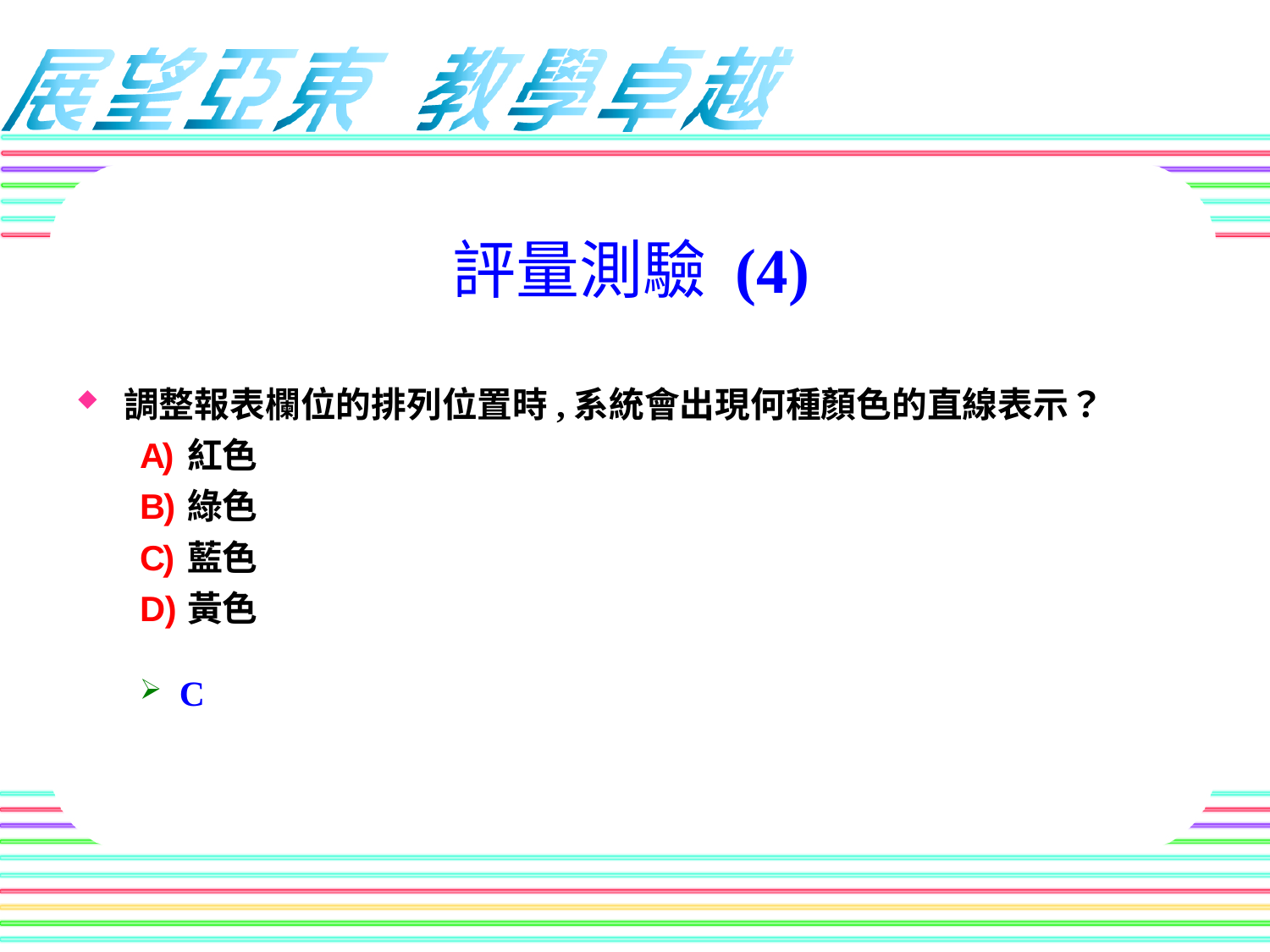

評量測驗 (4)
調整報表欄位的排列位置時,系統會出現何種顏色的直線表示？
紅色
綠色
藍色
黃色
C